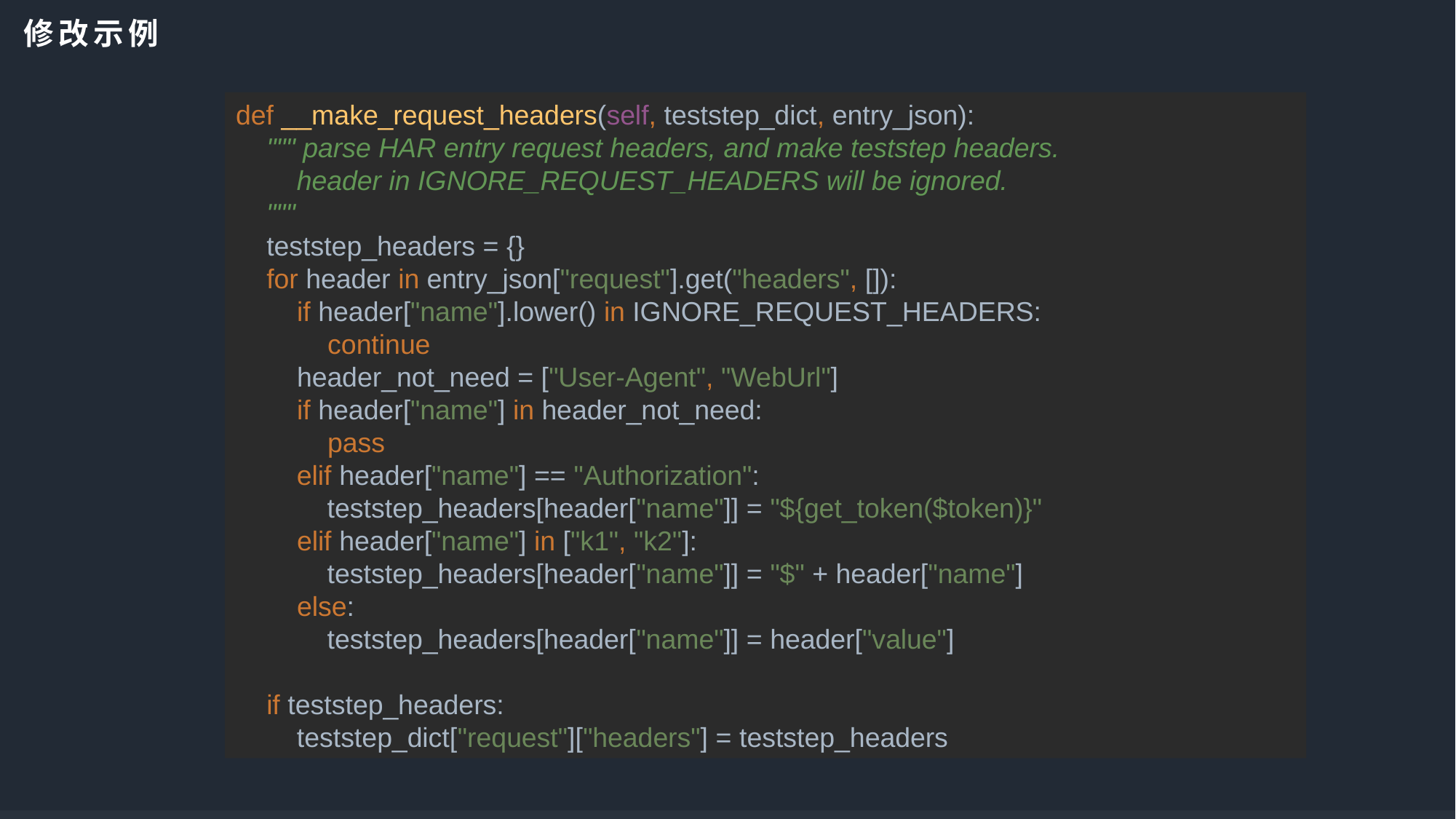

CONENTS
修改示例
def __make_request_headers(self, teststep_dict, entry_json):
    """ parse HAR entry request headers, and make teststep headers.
        header in IGNORE_REQUEST_HEADERS will be ignored.
    """
    teststep_headers = {}
    for header in entry_json["request"].get("headers", []):
        if header["name"].lower() in IGNORE_REQUEST_HEADERS:
            continue
        header_not_need = ["User-Agent", "WebUrl"]
        if header["name"] in header_not_need:
            pass
        elif header["name"] == "Authorization":
            teststep_headers[header["name"]] = "${get_token($token)}"
        elif header["name"] in ["k1", "k2"]:
            teststep_headers[header["name"]] = "$" + header["name"]
        else:
            teststep_headers[header["name"]] = header["value"]
    if teststep_headers:
        teststep_dict["request"]["headers"] = teststep_headers